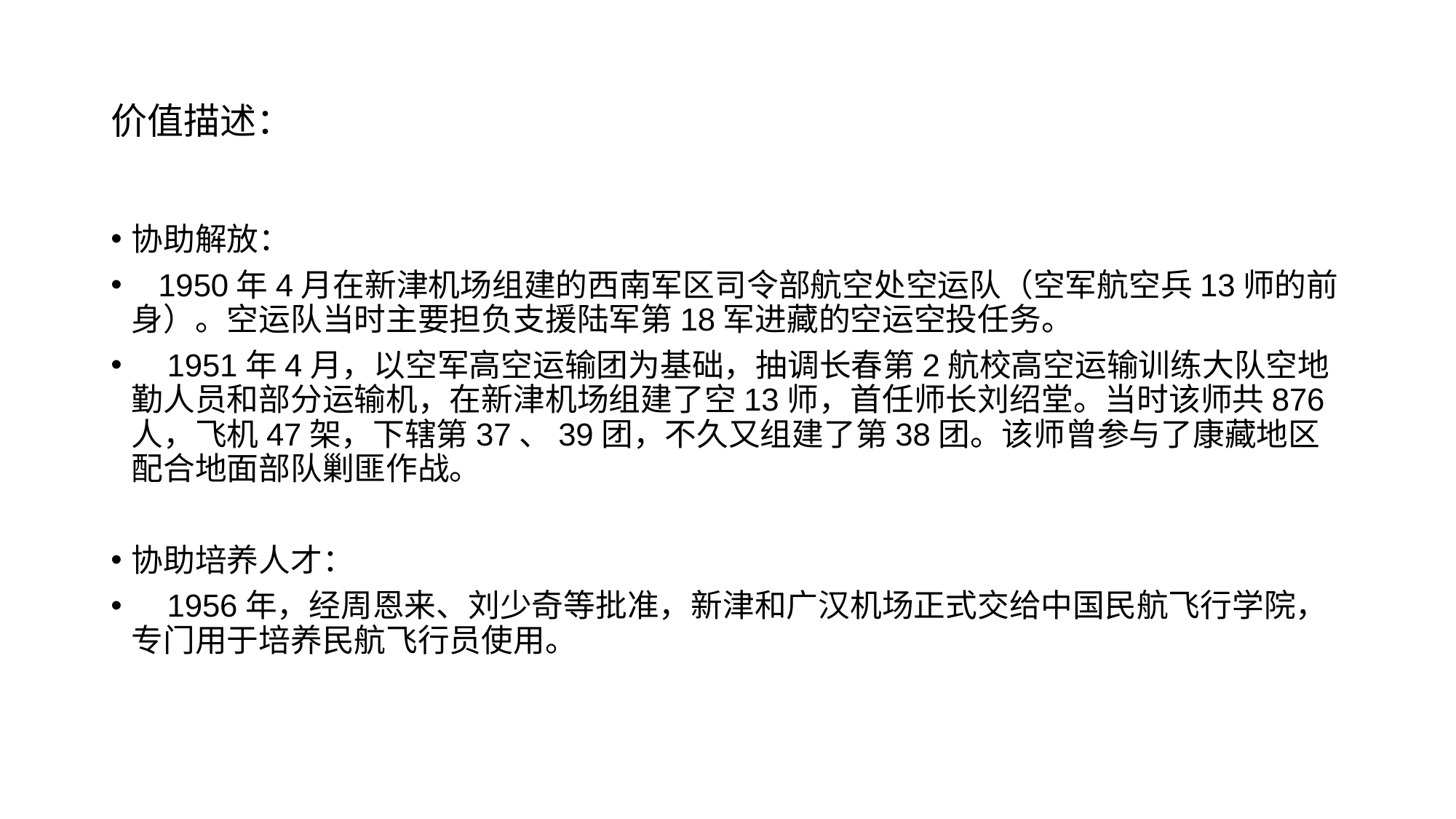

# 价值描述：
协助解放：
   1950年4月在新津机场组建的西南军区司令部航空处空运队（空军航空兵13师的前身）。空运队当时主要担负支援陆军第18军进藏的空运空投任务。
    1951年4月，以空军高空运输团为基础，抽调长春第2航校高空运输训练大队空地勤人员和部分运输机，在新津机场组建了空13师，首任师长刘绍堂。当时该师共876人，飞机47架，下辖第37、39团，不久又组建了第38团。该师曾参与了康藏地区配合地面部队剿匪作战。

协助培养人才：
    1956年，经周恩来、刘少奇等批准，新津和广汉机场正式交给中国民航飞行学院，专门用于培养民航飞行员使用。